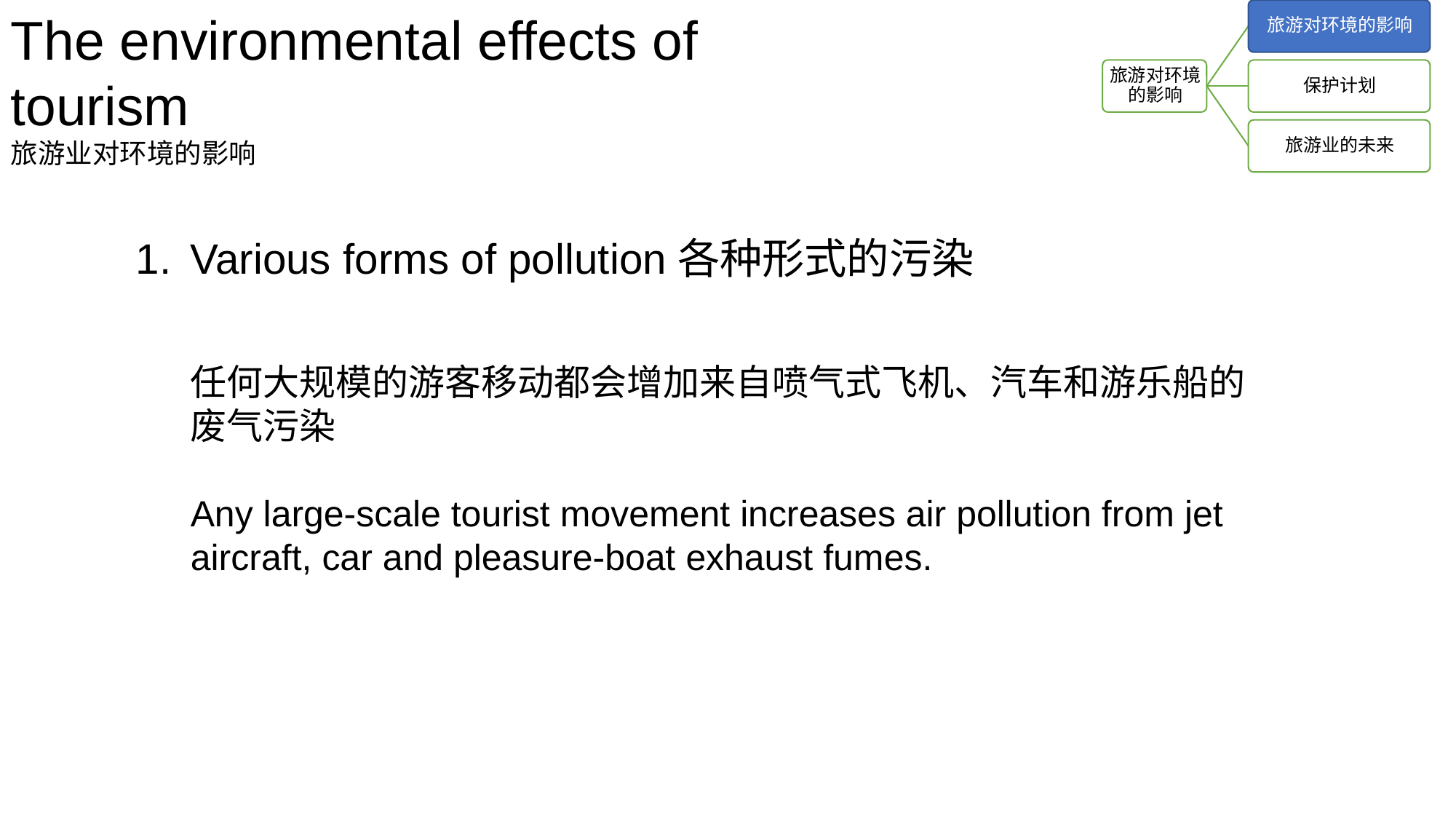

The environmental effects of tourism
旅游业对环境的影响

旅游对环境的影响

旅游对环境的影响

保护计划

旅游业的未来
Various forms of pollution各种形式的污染

任何大规模的游客移动都会增加来自喷气式飞机、汽车和游乐船的废气污染

Any large-scale tourist movement increases air pollution from jet aircraft, car and pleasure-boat exhaust fumes.